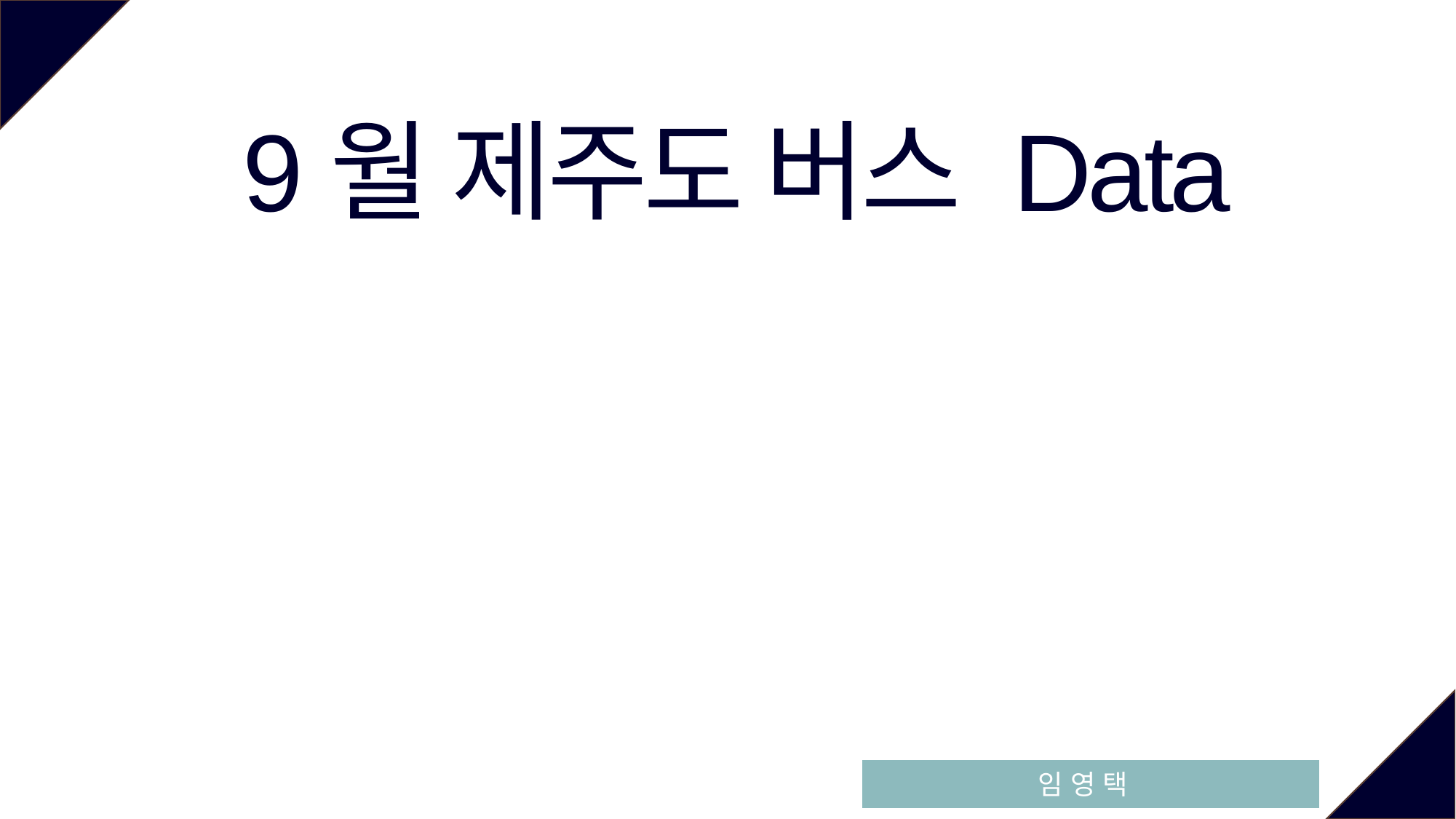

9월 제주도 버스 Data
임 영 택